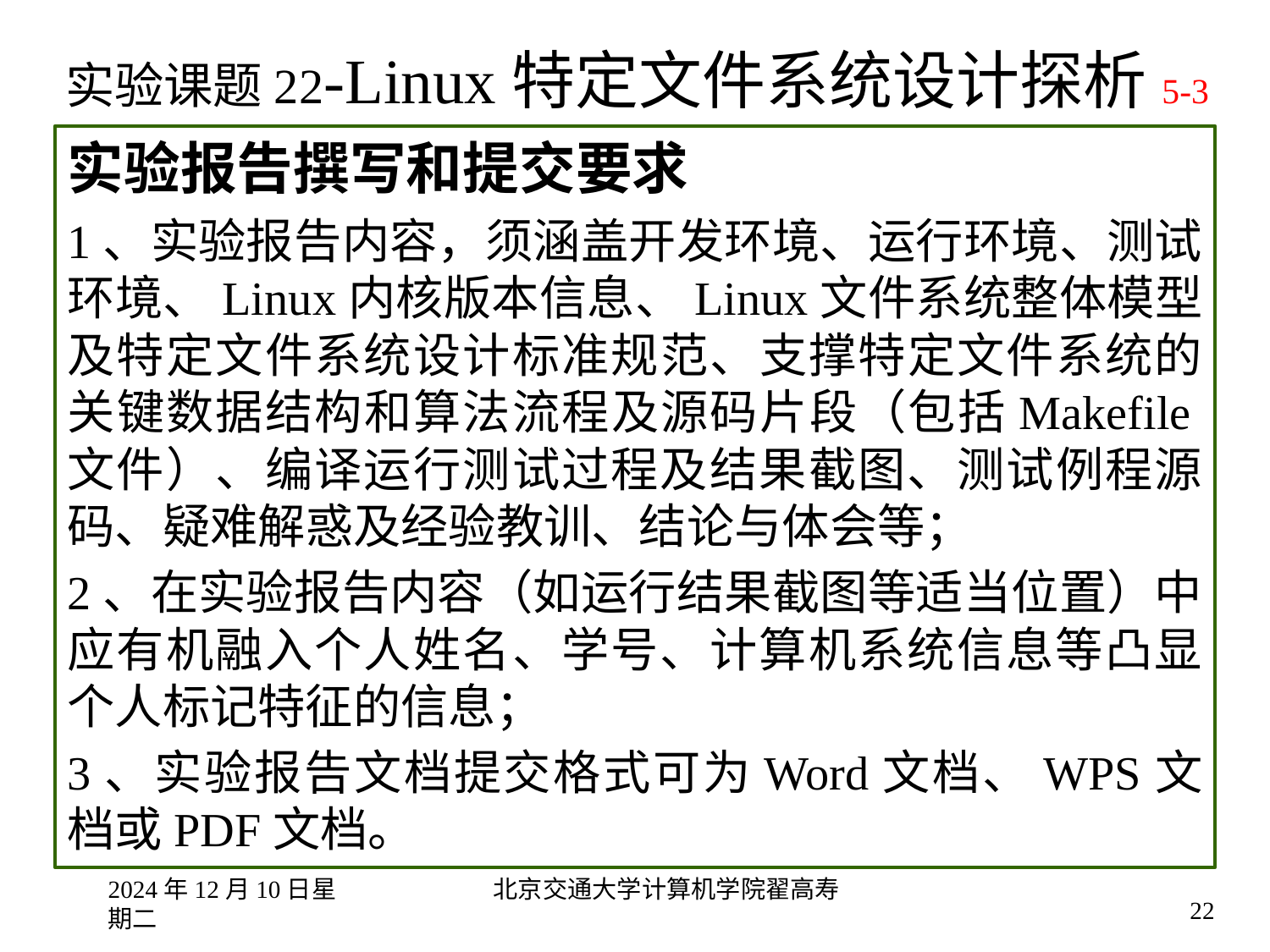

# 实验课题22-Linux特定文件系统设计探析5-3
实验报告撰写和提交要求
1、实验报告内容，须涵盖开发环境、运行环境、测试环境、Linux内核版本信息、Linux文件系统整体模型及特定文件系统设计标准规范、支撑特定文件系统的关键数据结构和算法流程及源码片段（包括Makefile文件）、编译运行测试过程及结果截图、测试例程源码、疑难解惑及经验教训、结论与体会等；
2、在实验报告内容（如运行结果截图等适当位置）中应有机融入个人姓名、学号、计算机系统信息等凸显个人标记特征的信息；
3、实验报告文档提交格式可为Word文档、WPS文档或PDF文档。

2024年12月10日星期二
北京交通大学计算机学院翟高寿
22